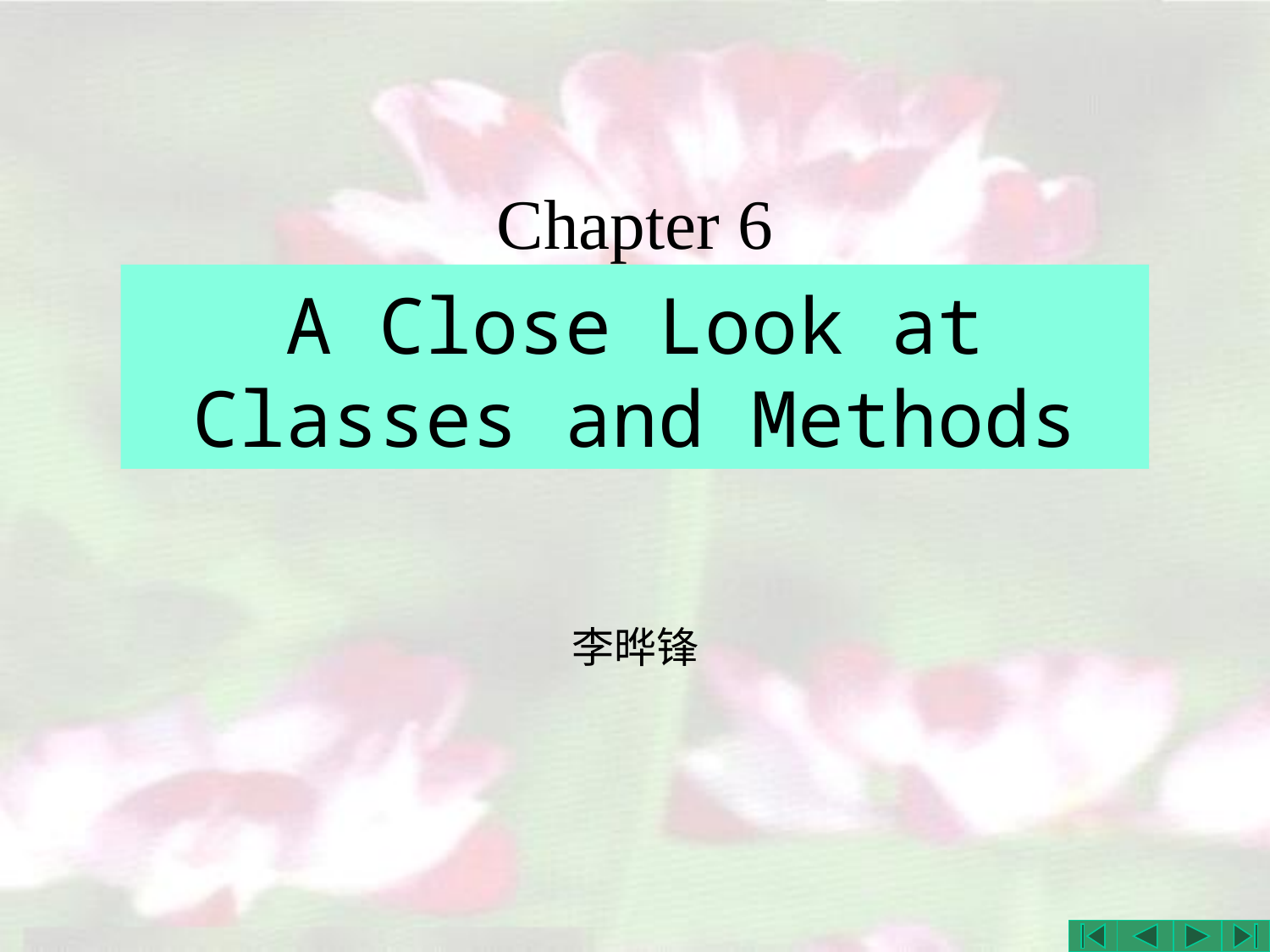

# Chapter 6
A Close Look at Classes and Methods
李晔锋